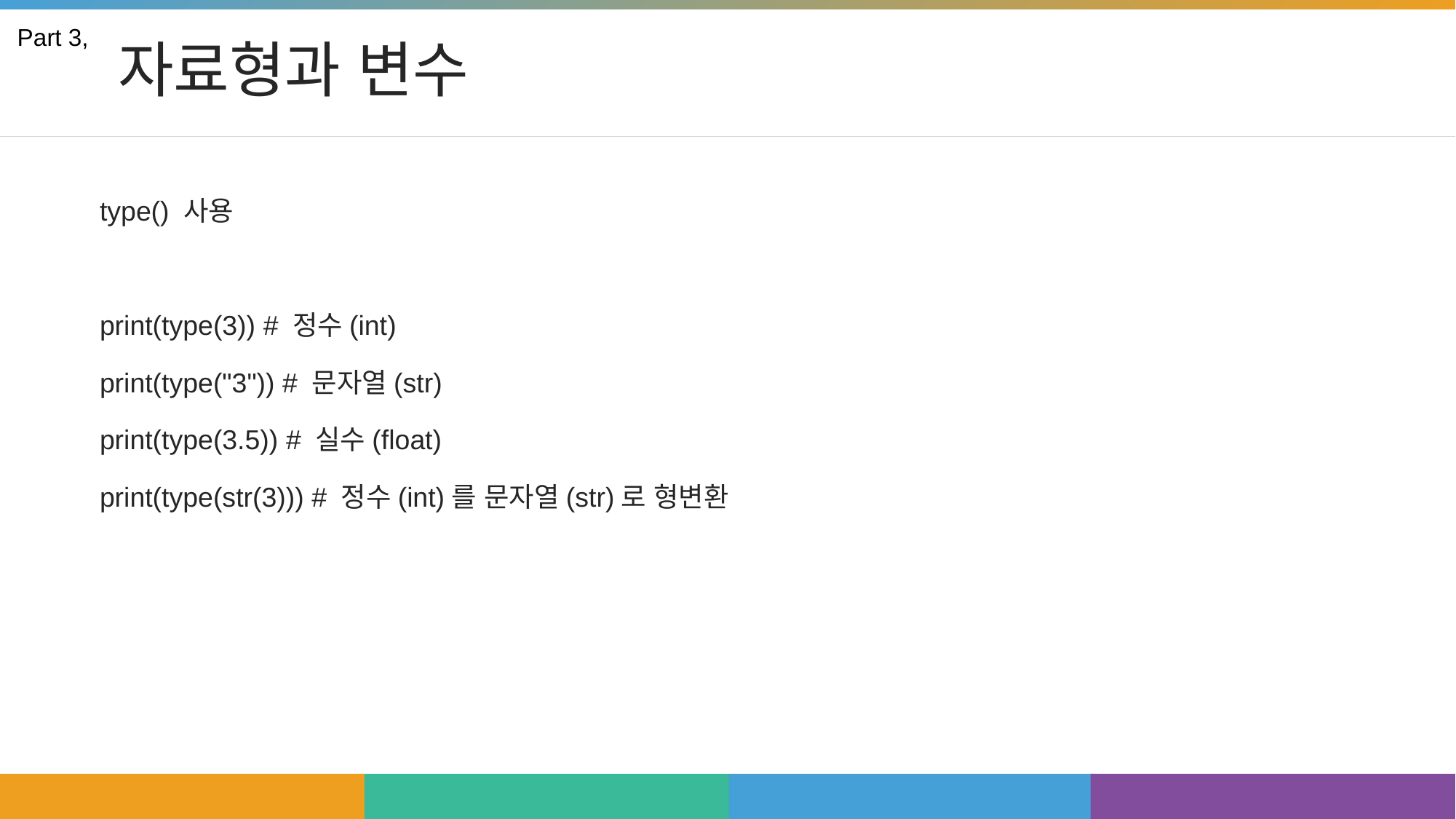

# 자료형과 변수
Part 3,
type() 사용

print(type(3)) # 정수(int)
print(type("3")) # 문자열(str)
print(type(3.5)) # 실수(float)
print(type(str(3))) # 정수(int)를 문자열(str)로 형변환